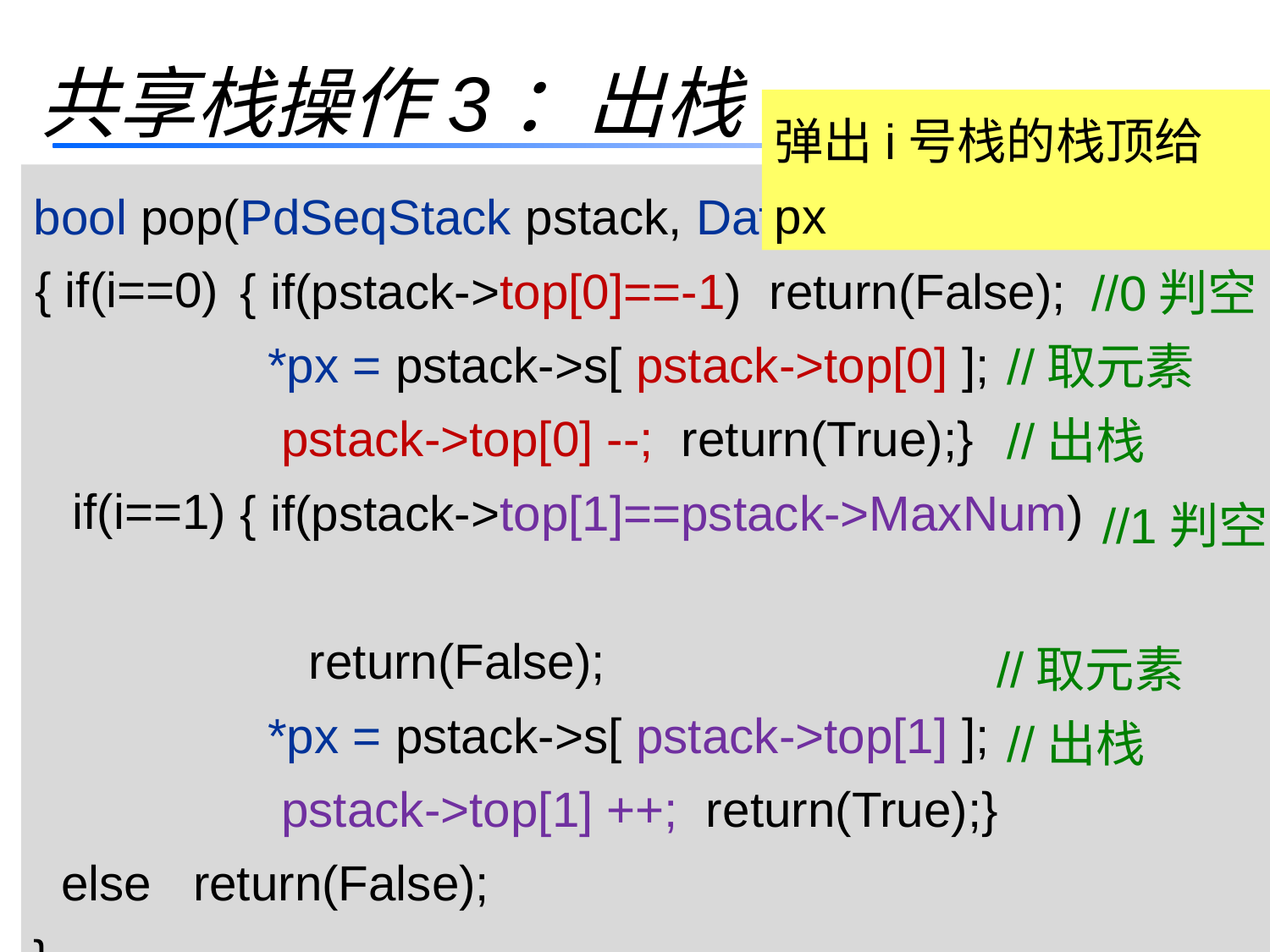

共享栈操作3：出栈
弹出i号栈的栈顶给px

bool pop(PdSeqStack pstack, Datatype *px, int i)
               { if(pstack->top[0]==-1)  return(False);
                 *px = pstack->s[ pstack->top[0] ];
                  pstack->top[0] --;  return(True);}
               { if(pstack->top[1]==pstack->MaxNum)
                    return(False);
                 *px = pstack->s[ pstack->top[1] ];
                  pstack->top[1] ++;  return(True);}
  else   return(False);
}
{ if(i==0)
//0判空
//取元素
//出栈
if(i==1)
//1判空
//取元素
//出栈